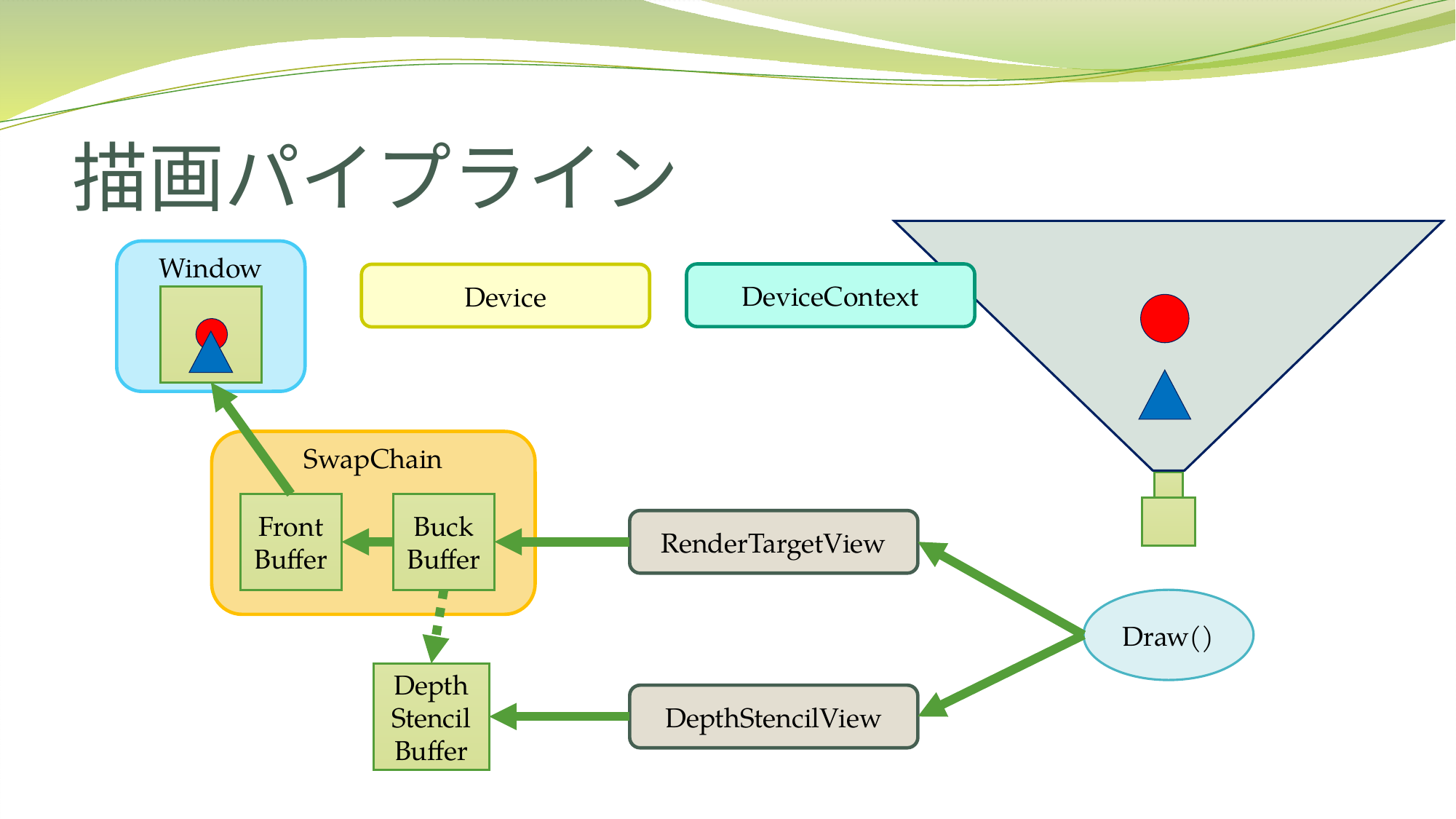

# 描画パイプライン

Window
DeviceContext
Device

SwapChain

Buck
Buffer
Front
Buffer

RenderTargetView
Draw()
Depth
Stencil
Buffer
DepthStencilView